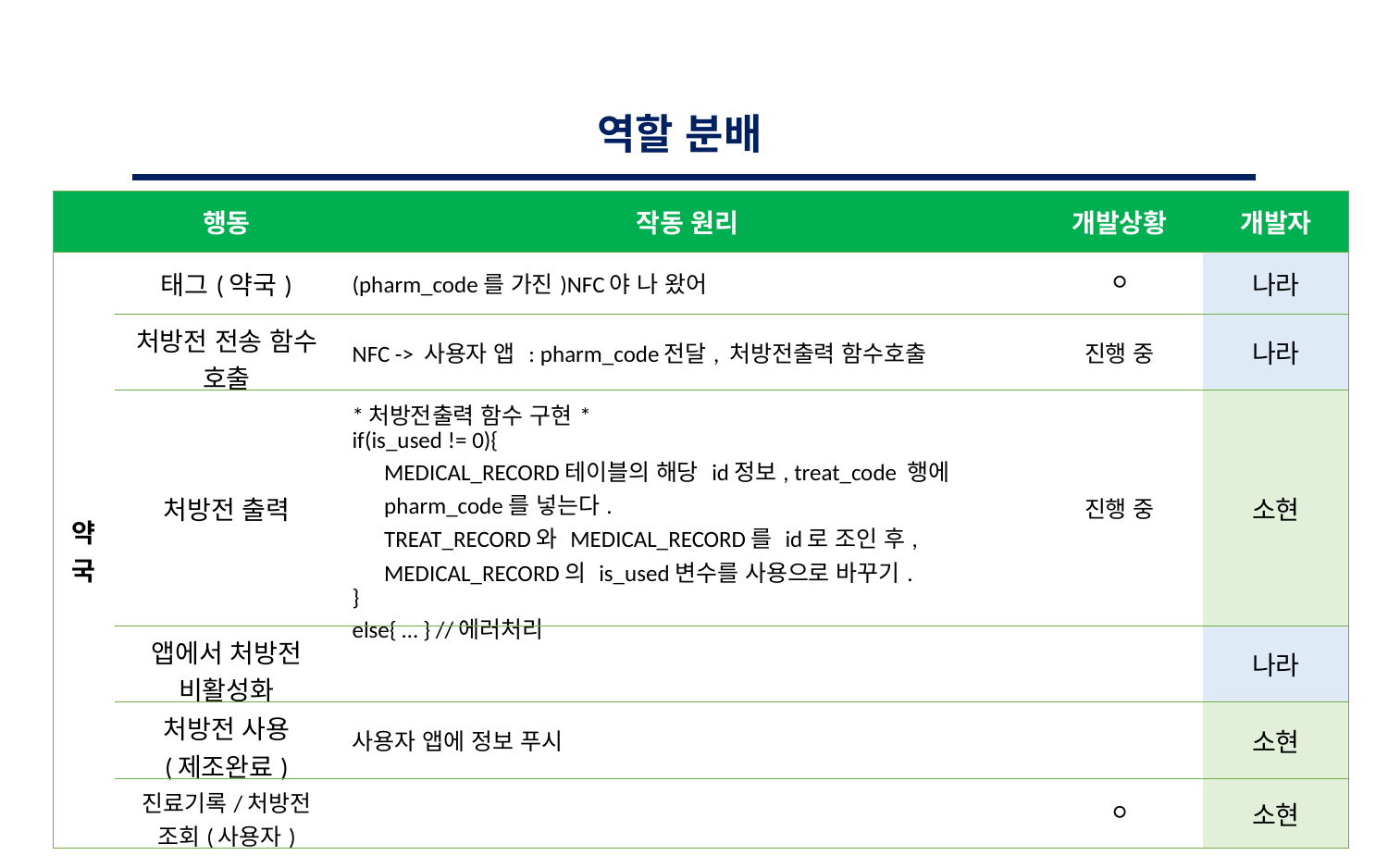

역할 분배
|  | 행동 | 작동 원리 | 개발상황 | 개발자 |
| --- | --- | --- | --- | --- |
| 약국 | 태그(약국) | (pharm\_code를 가진)NFC야 나 왔어 | ○ | 나라 |
|  | 처방전 전송 함수 호출 | NFC -> 사용자 앱 : pharm\_code전달, 처방전출력 함수호출 | 진행 중 | 나라 |
|  | 처방전 출력 | \*처방전출력 함수 구현\* if(is\_used != 0){ MEDICAL\_RECORD테이블의 해당 id정보, treat\_code 행에 pharm\_code를 넣는다. TREAT\_RECORD와 MEDICAL\_RECORD를 id로 조인 후, MEDICAL\_RECORD의 is\_used변수를 사용으로 바꾸기. } else{ … } //에러처리 | 진행 중 | 소현 |
|  | 앱에서 처방전 비활성화 |  |  | 나라 |
|  | 처방전 사용 (제조완료) | 사용자 앱에 정보 푸시 |  | 소현 |
|  | 진료기록/처방전 조회(사용자) |  | ○ | 소현 |